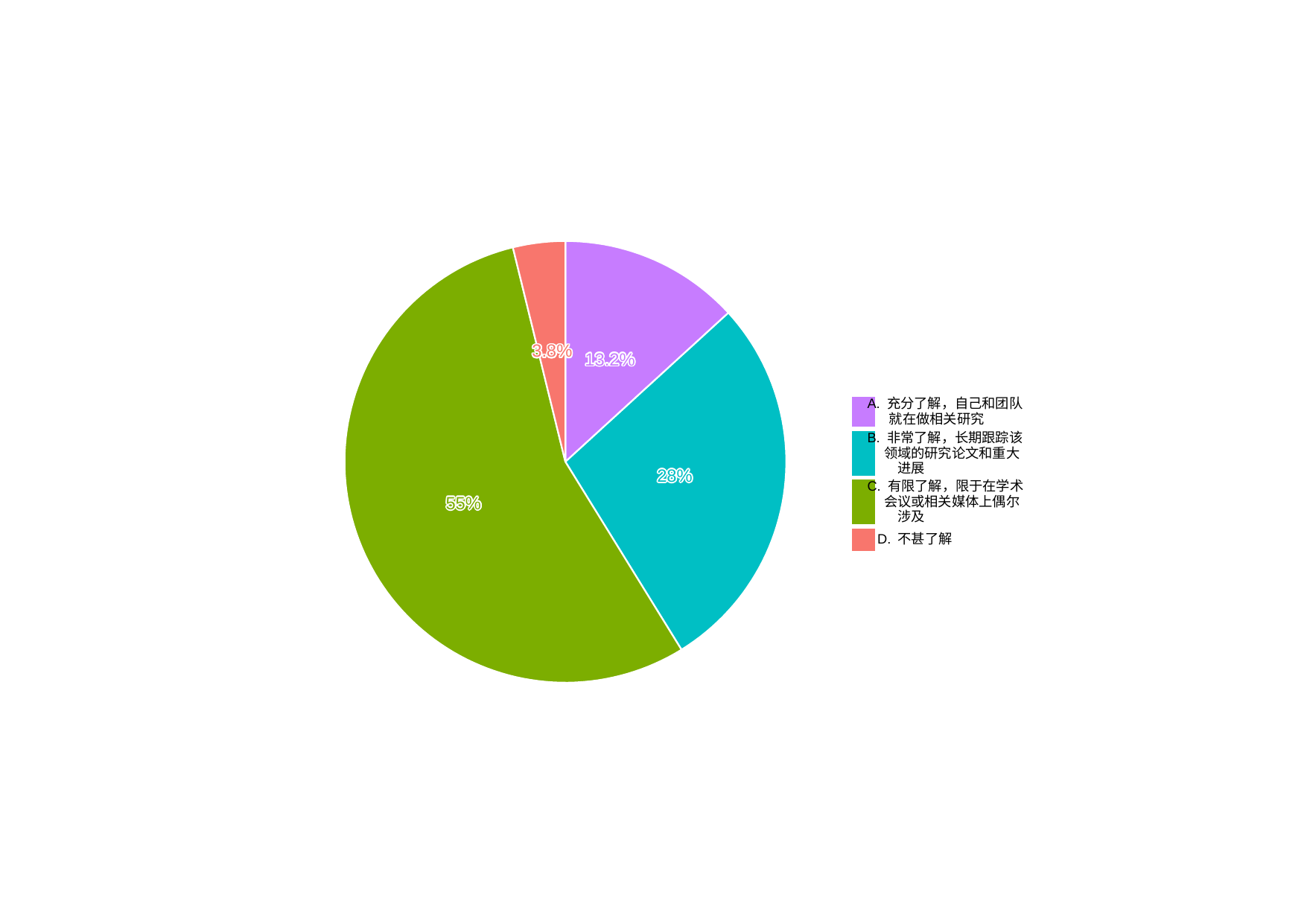

3.8%
3.8%
3.8%
3.8%
3.8%
3.8%
3.8%
3.8%
3.8%
3.8%
3.8%
3.8%
3.8%
3.8%
3.8%
3.8%
3.8%
13.2%
13.2%
13.2%
13.2%
13.2%
13.2%
13.2%
13.2%
13.2%
13.2%
13.2%
13.2%
13.2%
13.2%
13.2%
13.2%
13.2%

A. 充分了解，自己和团队
    就在做相关研究

B. 非常了解，长期跟踪该
    领域的研究论文和重大
    进展
28%
28%
28%
28%
28%
28%
28%
28%
28%
28%
28%
28%
28%
28%
28%
28%
28%

C. 有限了解，限于在学术
55%
55%
55%
55%
55%
55%
55%
55%
55%
55%
55%
55%
55%
55%
    会议或相关媒体上偶尔
55%
55%
55%
    涉及

D. 不甚了解